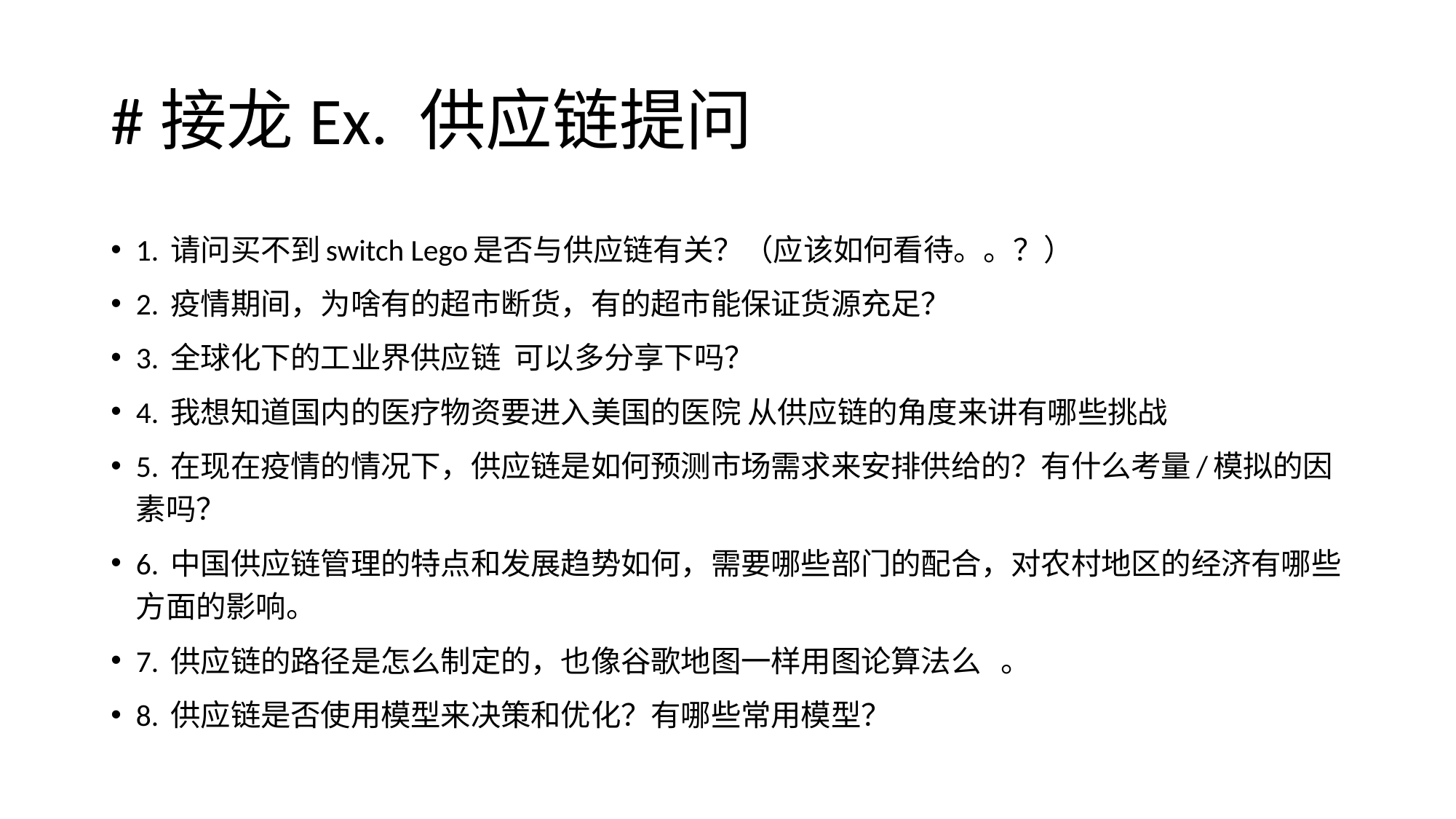

# #接龙Ex. 供应链提问
1. 请问买不到switch Lego是否与供应链有关？（应该如何看待。。？）
2. 疫情期间，为啥有的超市断货，有的超市能保证货源充足？
3. 全球化下的工业界供应链  可以多分享下吗？
4. 我想知道国内的医疗物资要进入美国的医院 从供应链的角度来讲有哪些挑战
5. 在现在疫情的情况下，供应链是如何预测市场需求来安排供给的？有什么考量/模拟的因素吗？
6. 中国供应链管理的特点和发展趋势如何，需要哪些部门的配合，对农村地区的经济有哪些方面的影响。
7. 供应链的路径是怎么制定的，也像谷歌地图一样用图论算法么   。
8. 供应链是否使用模型来决策和优化？有哪些常用模型？